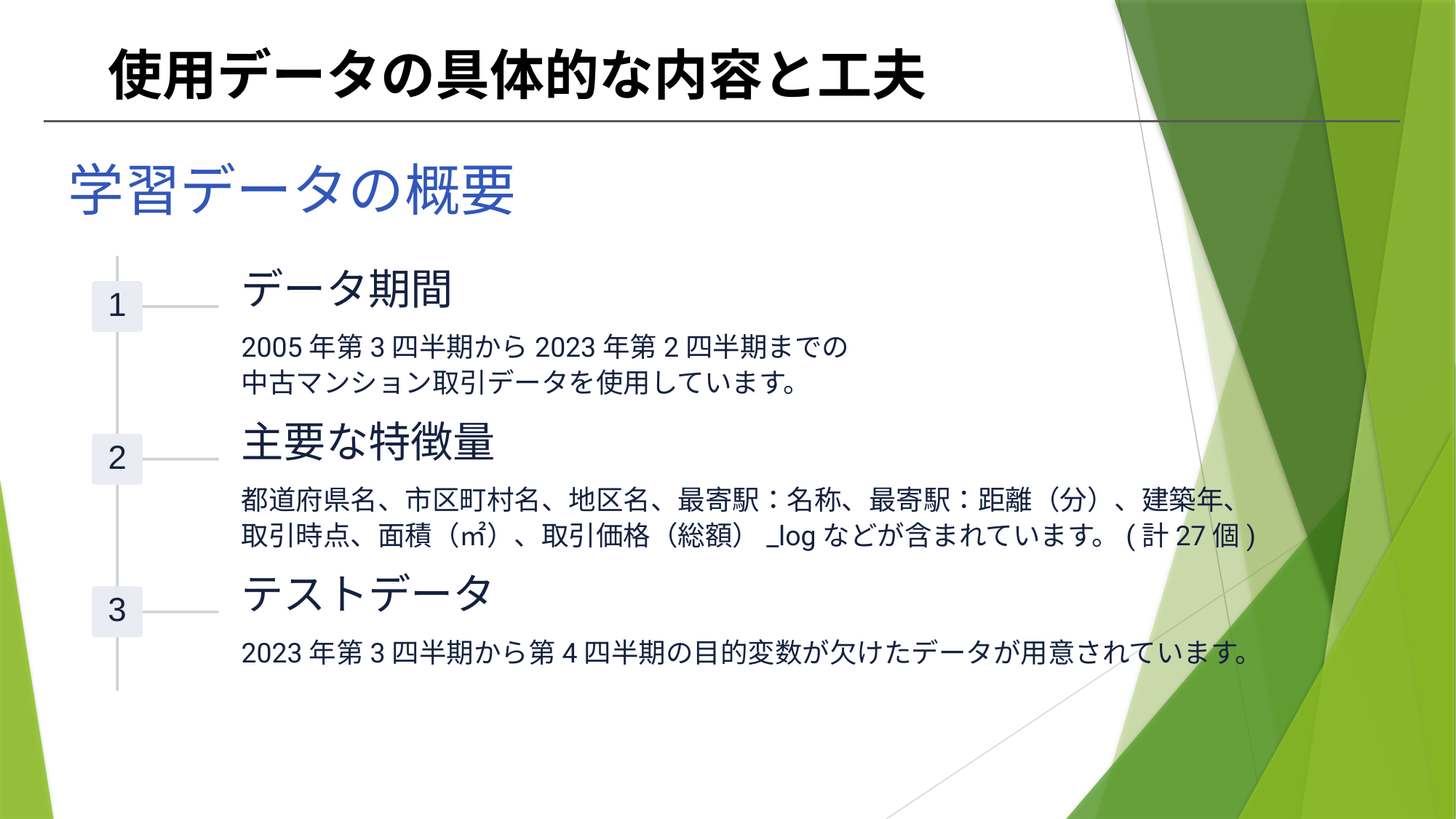

# 使用データの具体的な内容と工夫
このページには「方法」を書きます。
P6の「問題・目的」に対して
・どんな手法（方法）で何が得られるか
・どこのデータ（アップル引っ越し社）
・作成期間
・データ数（学習データ／予測データ）
・どんな手法（プロフェット）
を記載しましょう。
学習データの概要

データ期間

1

2005年第3四半期から2023年第2四半期までの
中古マンション取引データを使用しています。
主要な特徴量

2

都道府県名、市区町村名、地区名、最寄駅：名称、最寄駅：距離（分）、建築年、
取引時点、面積（㎡）、取引価格（総額）_logなどが含まれています。(計27個)
テストデータ

3

2023年第3四半期から第4四半期の目的変数が欠けたデータが用意されています。
合計で00列
2101日分のデータ